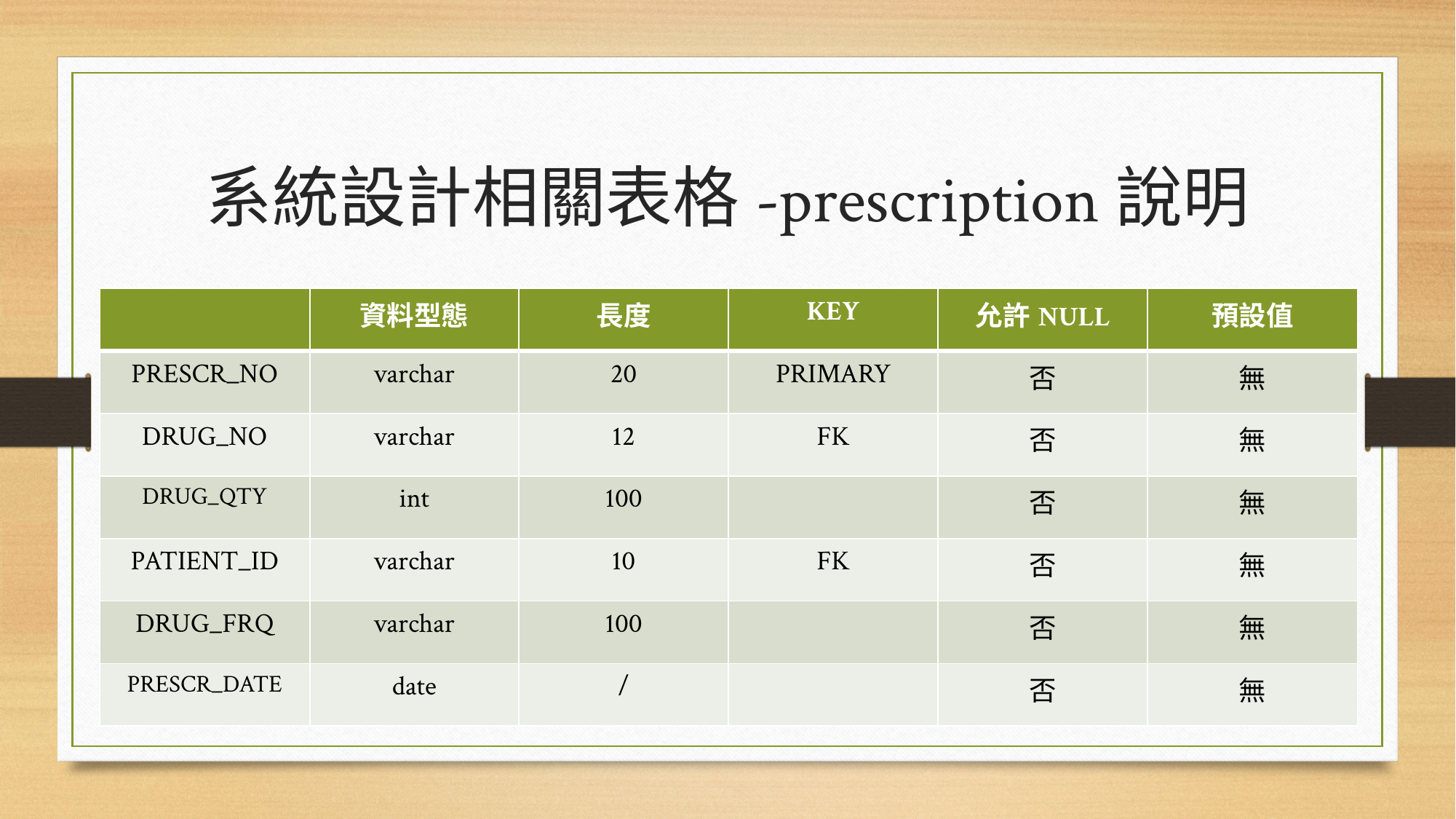

# 系統設計相關表格-prescription說明
|  | 資料型態 | 長度 | KEY | 允許NULL | 預設值 |
| --- | --- | --- | --- | --- | --- |
| PRESCR\_NO | varchar | 20 | PRIMARY | 否 | 無 |
| DRUG\_NO | varchar | 12 | FK | 否 | 無 |
| DRUG\_QTY | int | 100 |  | 否 | 無 |
| PATIENT\_ID | varchar | 10 | FK | 否 | 無 |
| DRUG\_FRQ | varchar | 100 |  | 否 | 無 |
| PRESCR\_DATE | date | / |  | 否 | 無 |